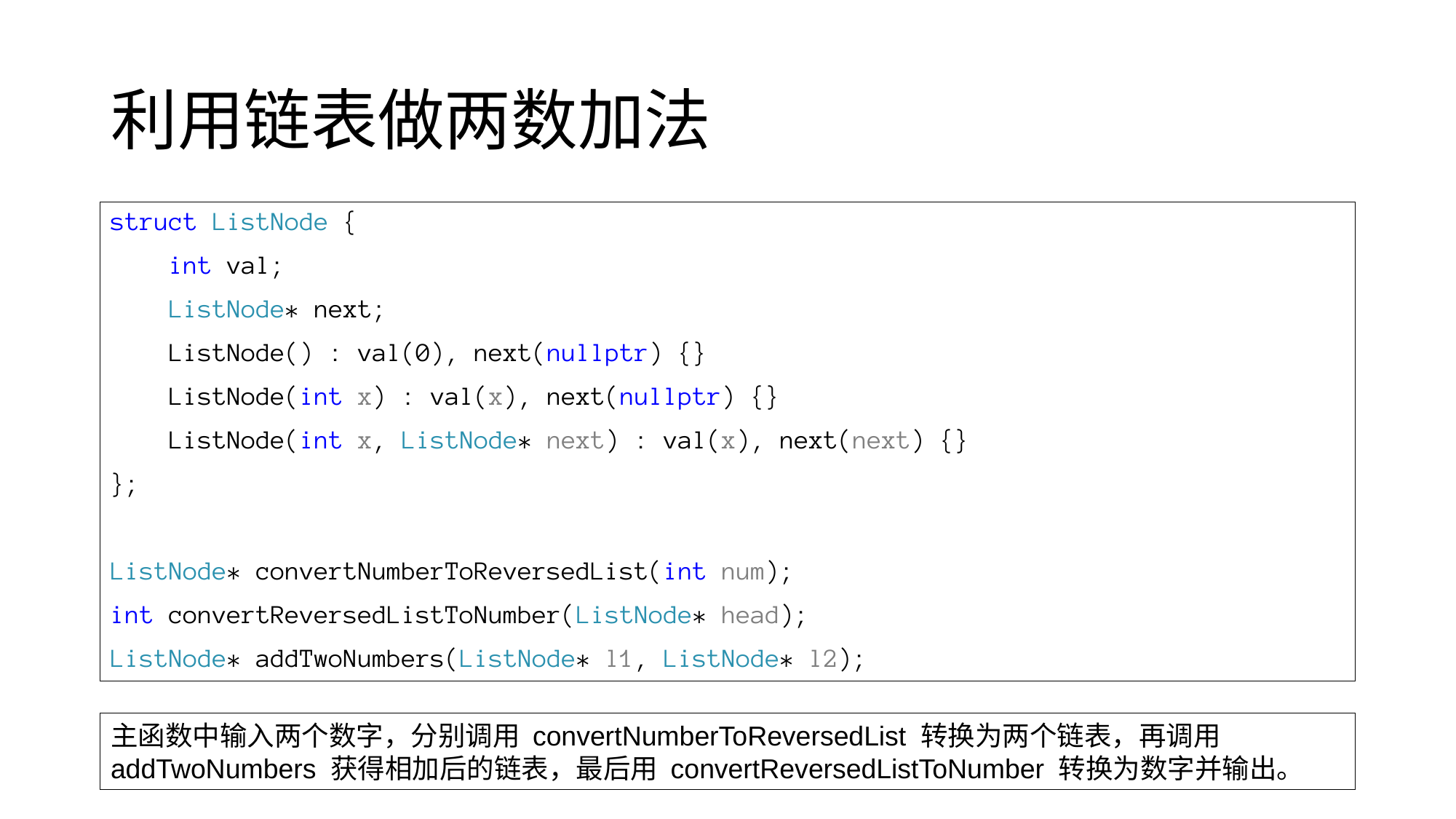

# 利用链表做两数加法
struct ListNode {
    int val;
    ListNode* next;
    ListNode() : val(0), next(nullptr) {}
    ListNode(int x) : val(x), next(nullptr) {}
    ListNode(int x, ListNode* next) : val(x), next(next) {}
};

ListNode* convertNumberToReversedList(int num);
int convertReversedListToNumber(ListNode* head);
ListNode* addTwoNumbers(ListNode* l1, ListNode* l2);
主函数中输入两个数字，分别调用 convertNumberToReversedList 转换为两个链表，再调用 addTwoNumbers 获得相加后的链表，最后用 convertReversedListToNumber 转换为数字并输出。